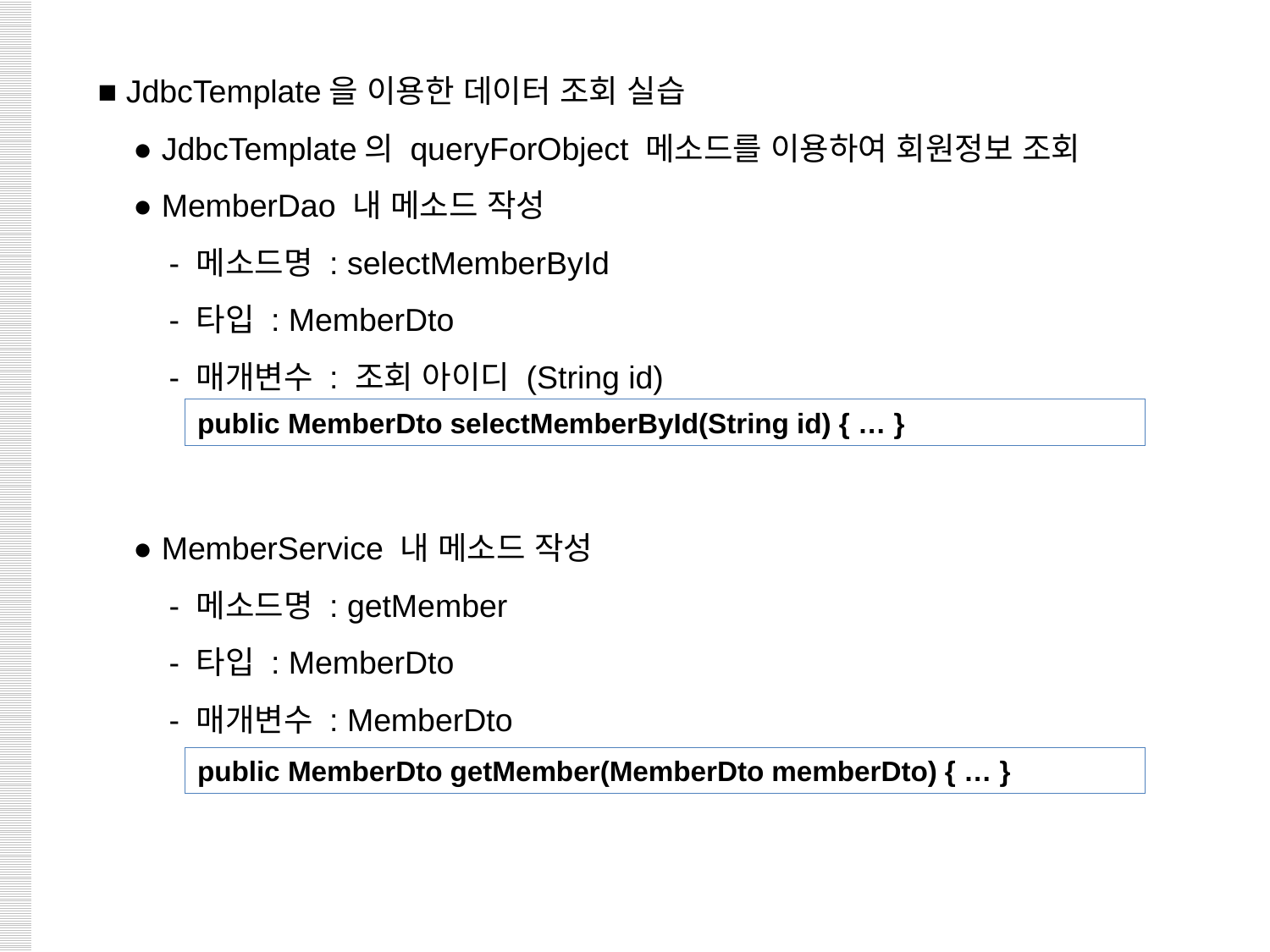

■ JdbcTemplate을 이용한 데이터 조회 실습
    ● JdbcTemplate의 queryForObject 메소드를 이용하여 회원정보 조회
    ● MemberDao 내 메소드 작성
        - 메소드명 : selectMemberById
        - 타입 : MemberDto
        - 매개변수 : 조회 아이디 (String id)

    ● MemberService 내 메소드 작성
        - 메소드명 : getMember
        - 타입 : MemberDto
        - 매개변수 : MemberDto
public MemberDto selectMemberById(String id) { … }
public MemberDto getMember(MemberDto memberDto) { … }